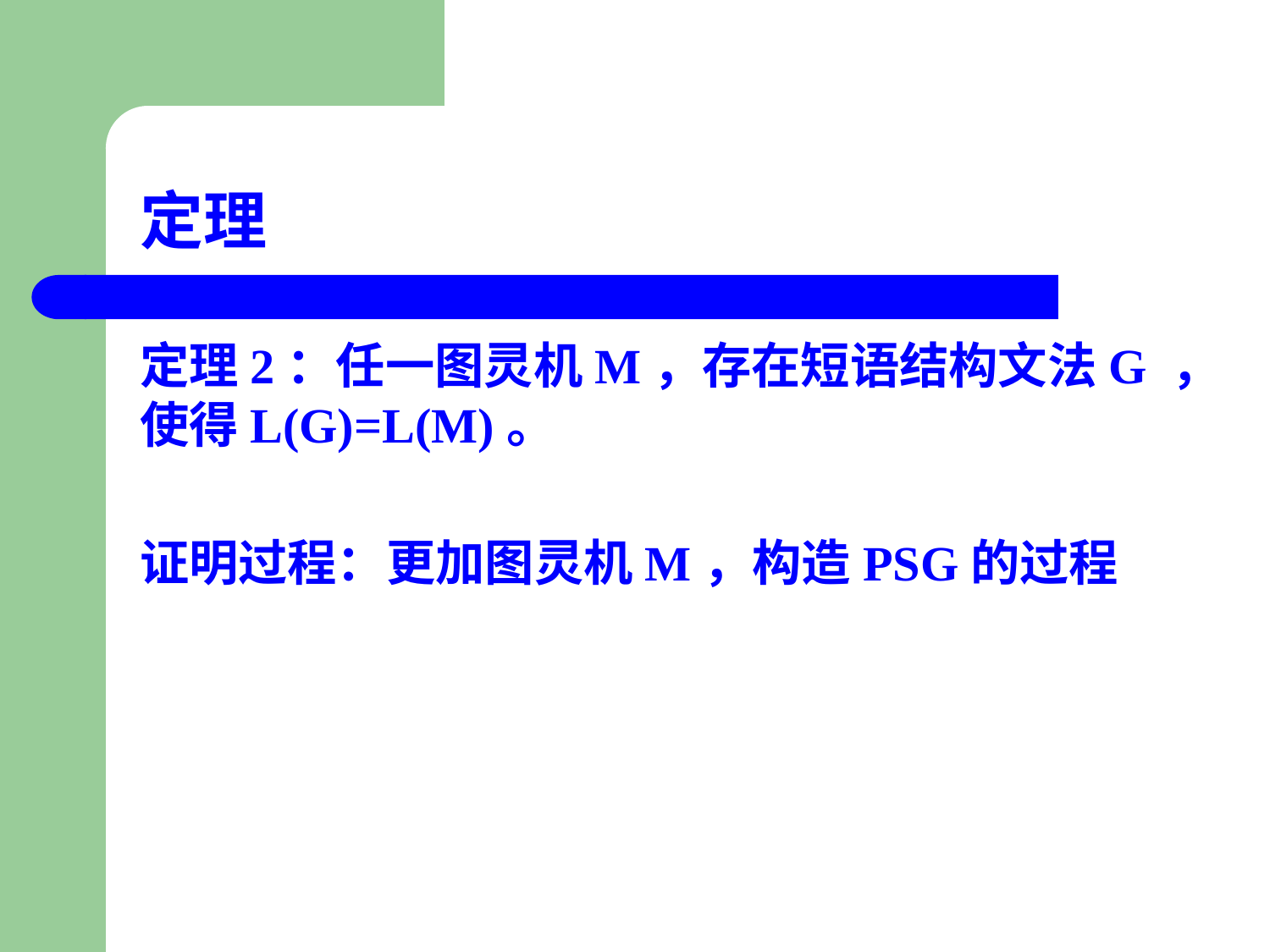

# 定理
定理2：任一图灵机M，存在短语结构文法G ，使得L(G)=L(M)。

证明过程：更加图灵机M，构造PSG的过程